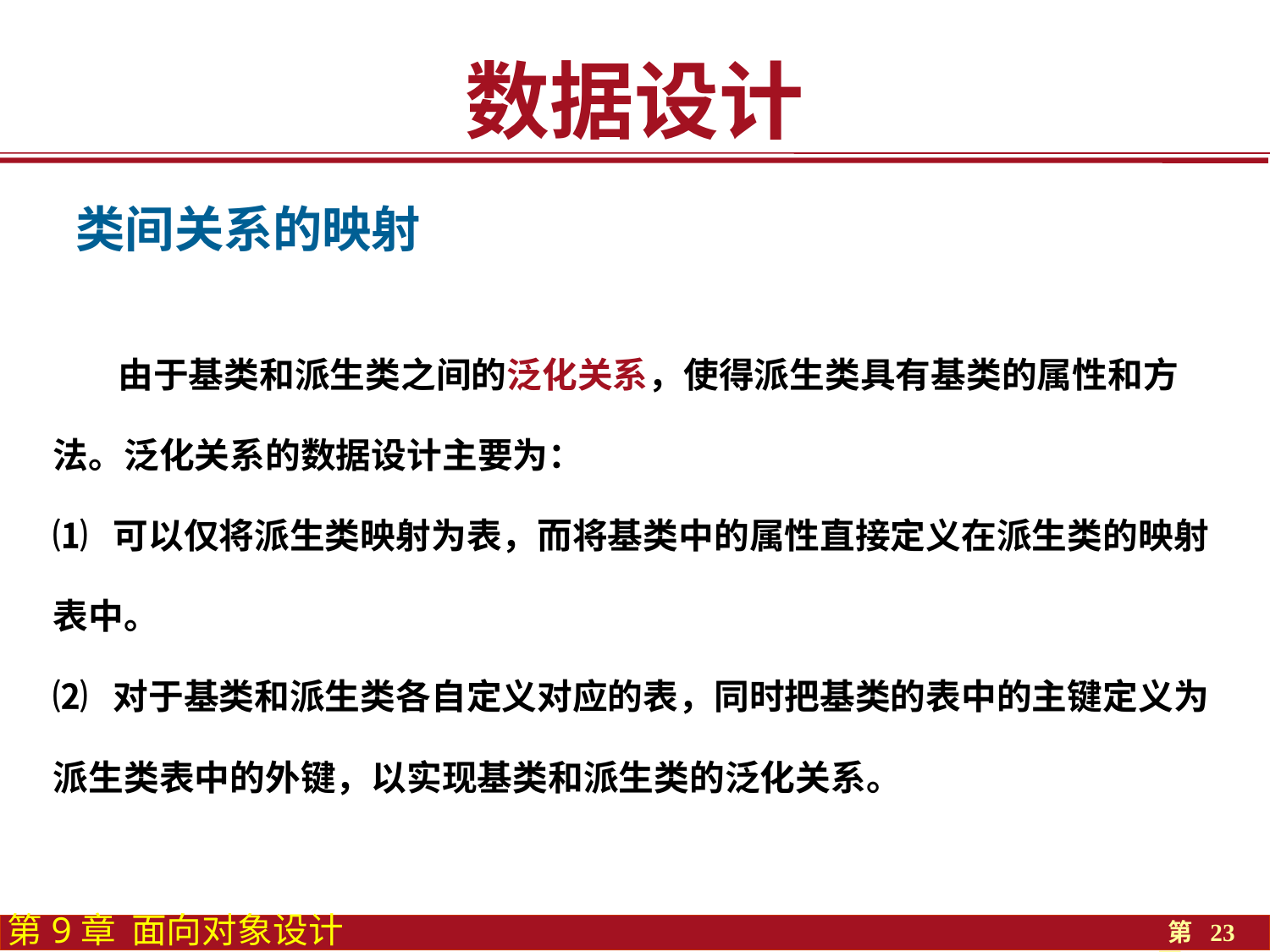

数据设计
类间关系的映射
       由于基类和派生类之间的泛化关系，使得派生类具有基类的属性和方法。泛化关系的数据设计主要为：
⑴  可以仅将派生类映射为表，而将基类中的属性直接定义在派生类的映射表中。
⑵  对于基类和派生类各自定义对应的表，同时把基类的表中的主键定义为派生类表中的外键，以实现基类和派生类的泛化关系。